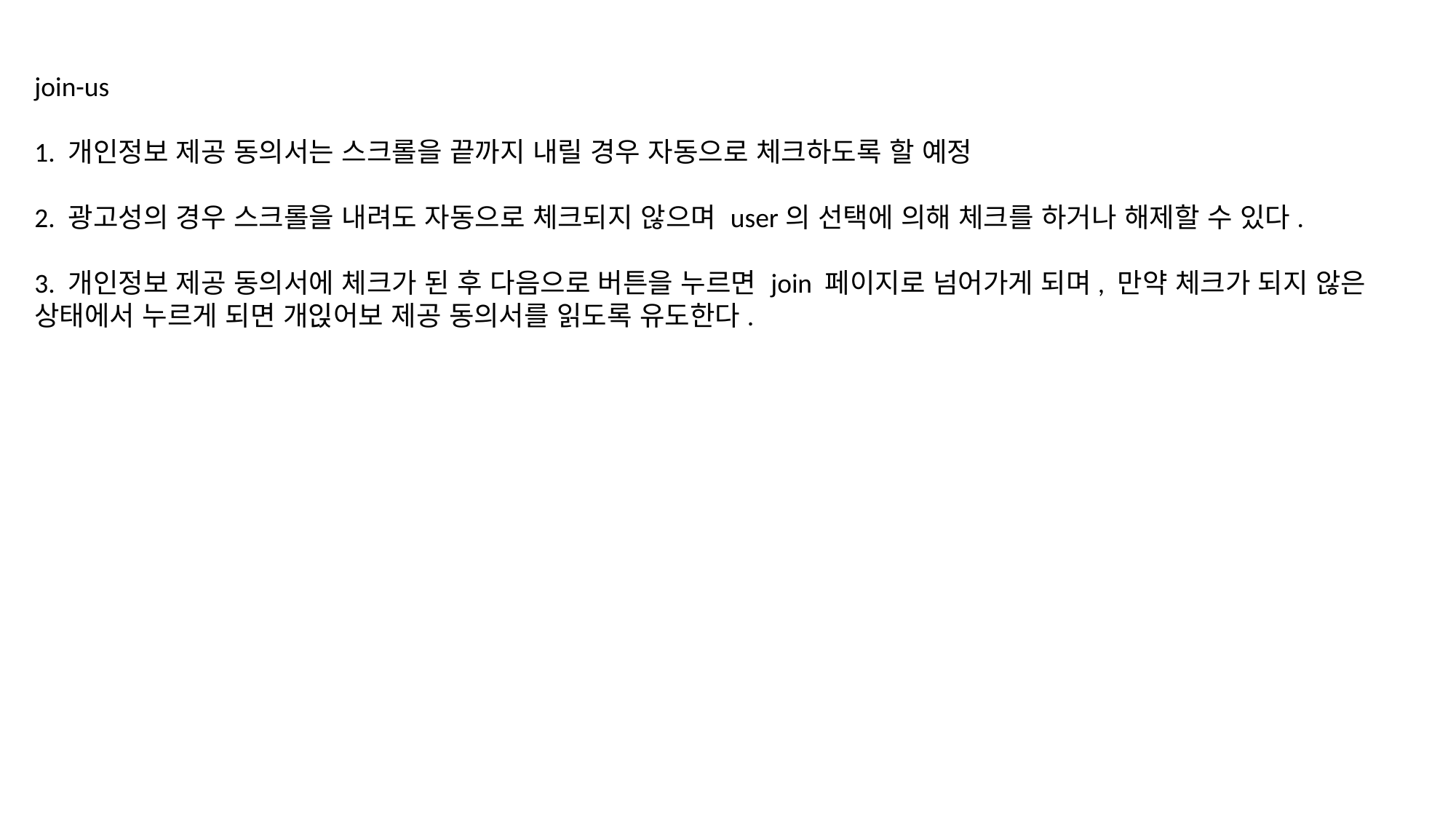

join-us

1. 개인정보 제공 동의서는 스크롤을 끝까지 내릴 경우 자동으로 체크하도록 할 예정

2. 광고성의 경우 스크롤을 내려도 자동으로 체크되지 않으며 user의 선택에 의해 체크를 하거나 해제할 수 있다.

3. 개인정보 제공 동의서에 체크가 된 후 다음으로 버튼을 누르면 join 페이지로 넘어가게 되며, 만약 체크가 되지 않은 상태에서 누르게 되면 개읹어보 제공 동의서를 읽도록 유도한다.